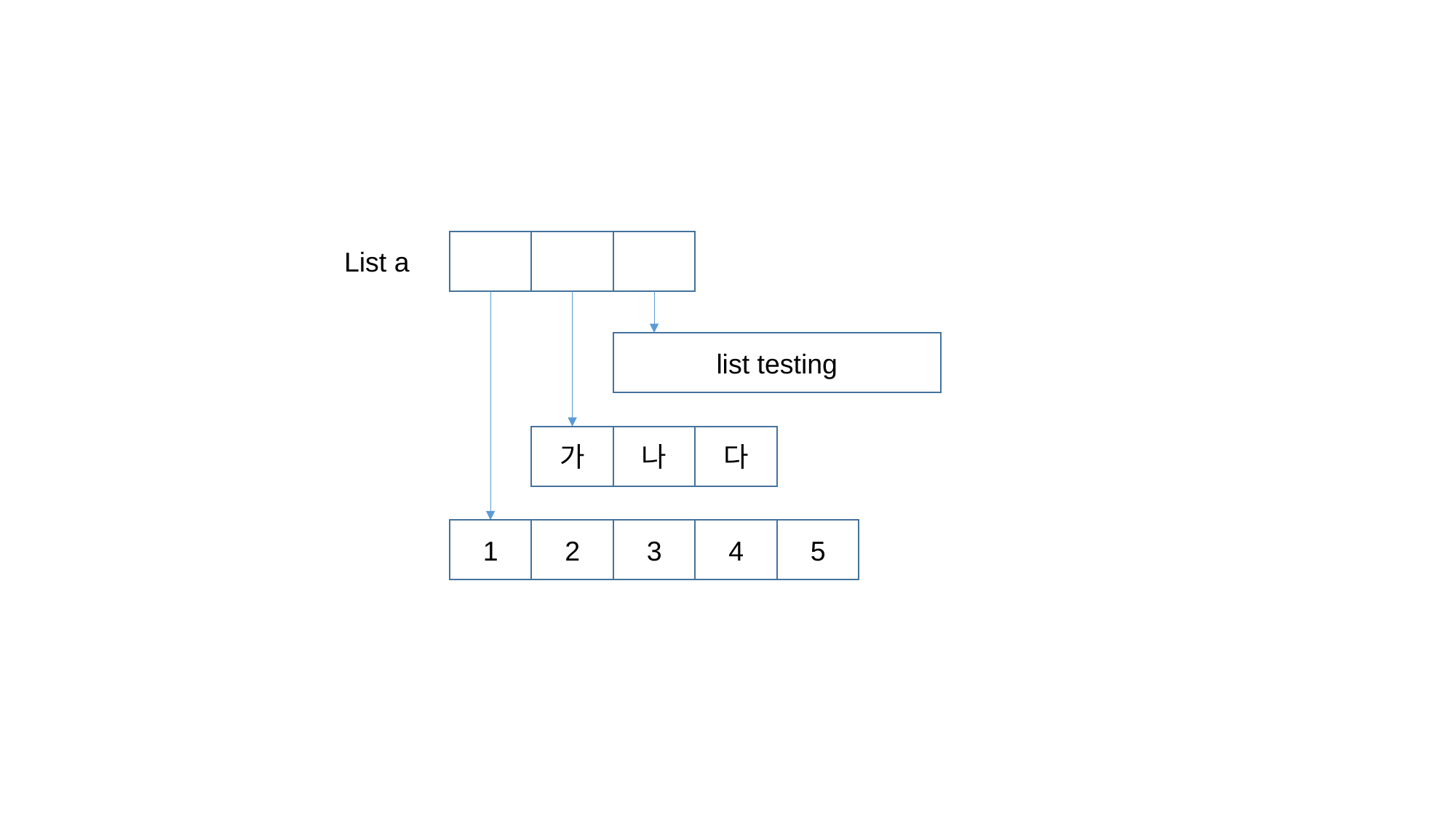

List a
list testing
나
다
가
5
4
2
3
1